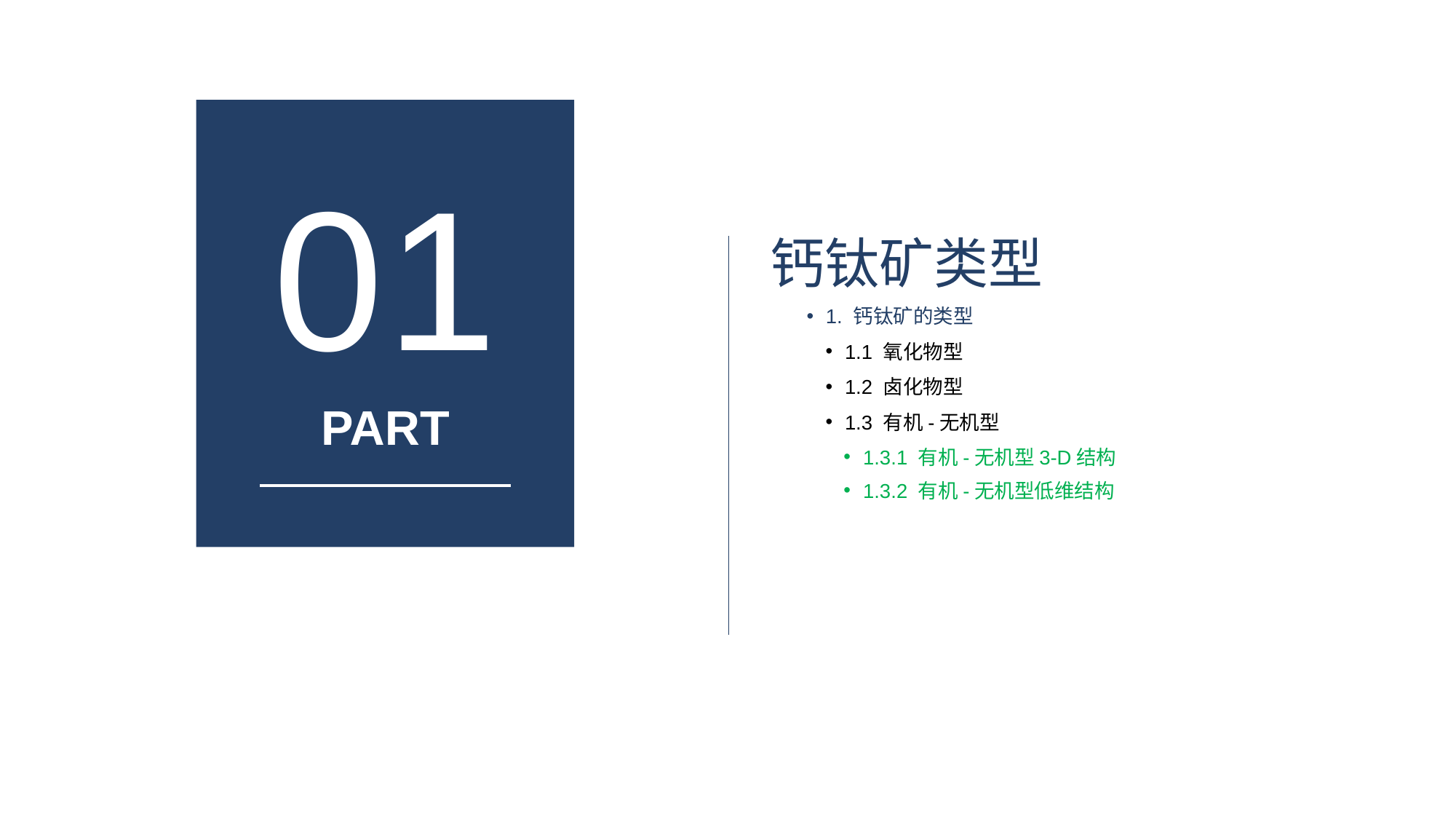

01
钙钛矿类型
1. 钙钛矿的类型
1.1 氧化物型
1.2 卤化物型
PART
1.3 有机-无机型
1.3.1 有机-无机型3-D结构
1.3.2 有机-无机型低维结构